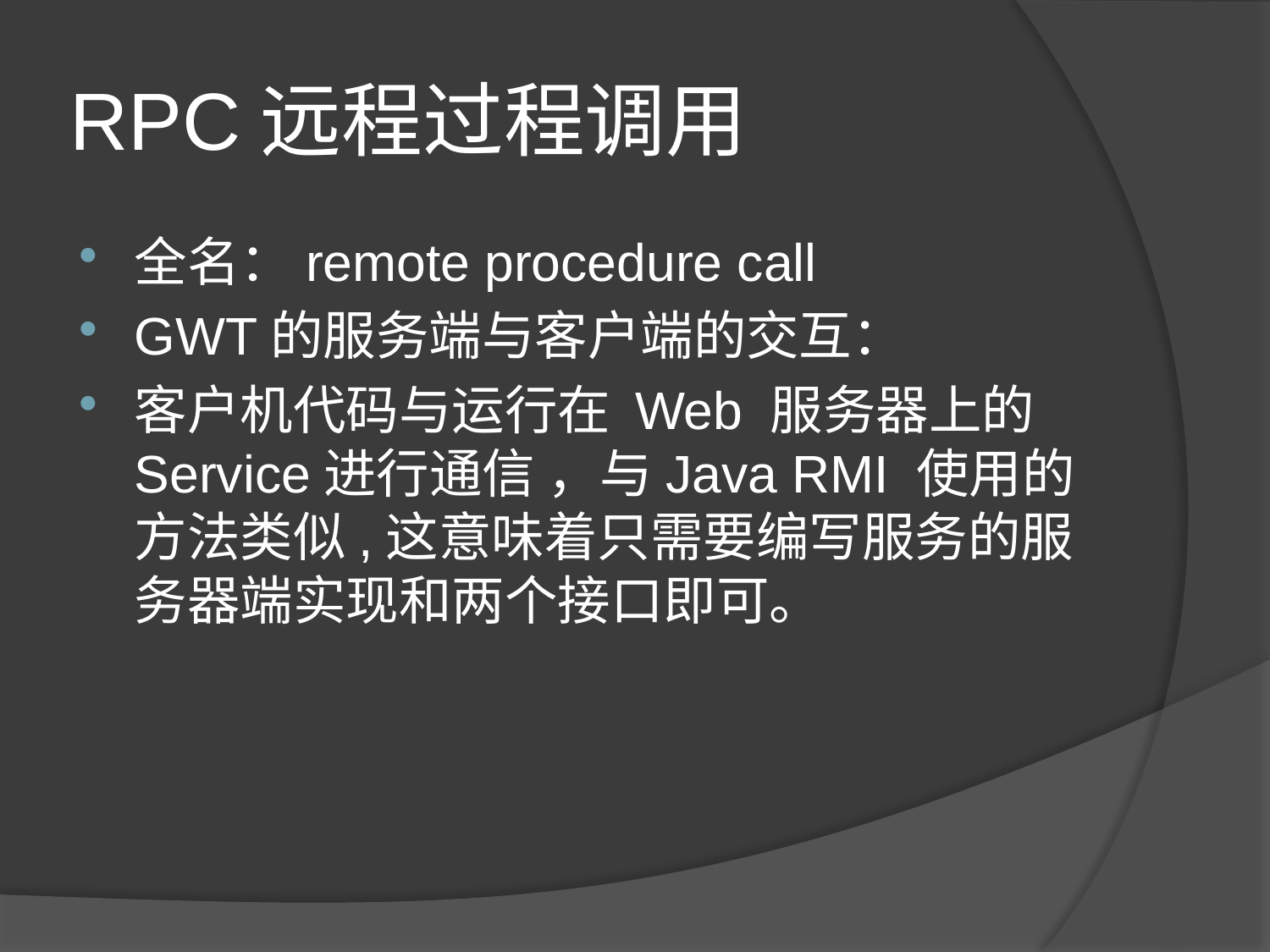

# RPC远程过程调用
全名：remote procedure call
GWT的服务端与客户端的交互：
客户机代码与运行在 Web 服务器上的Service进行通信 ，与Java RMI 使用的方法类似,这意味着只需要编写服务的服务器端实现和两个接口即可。